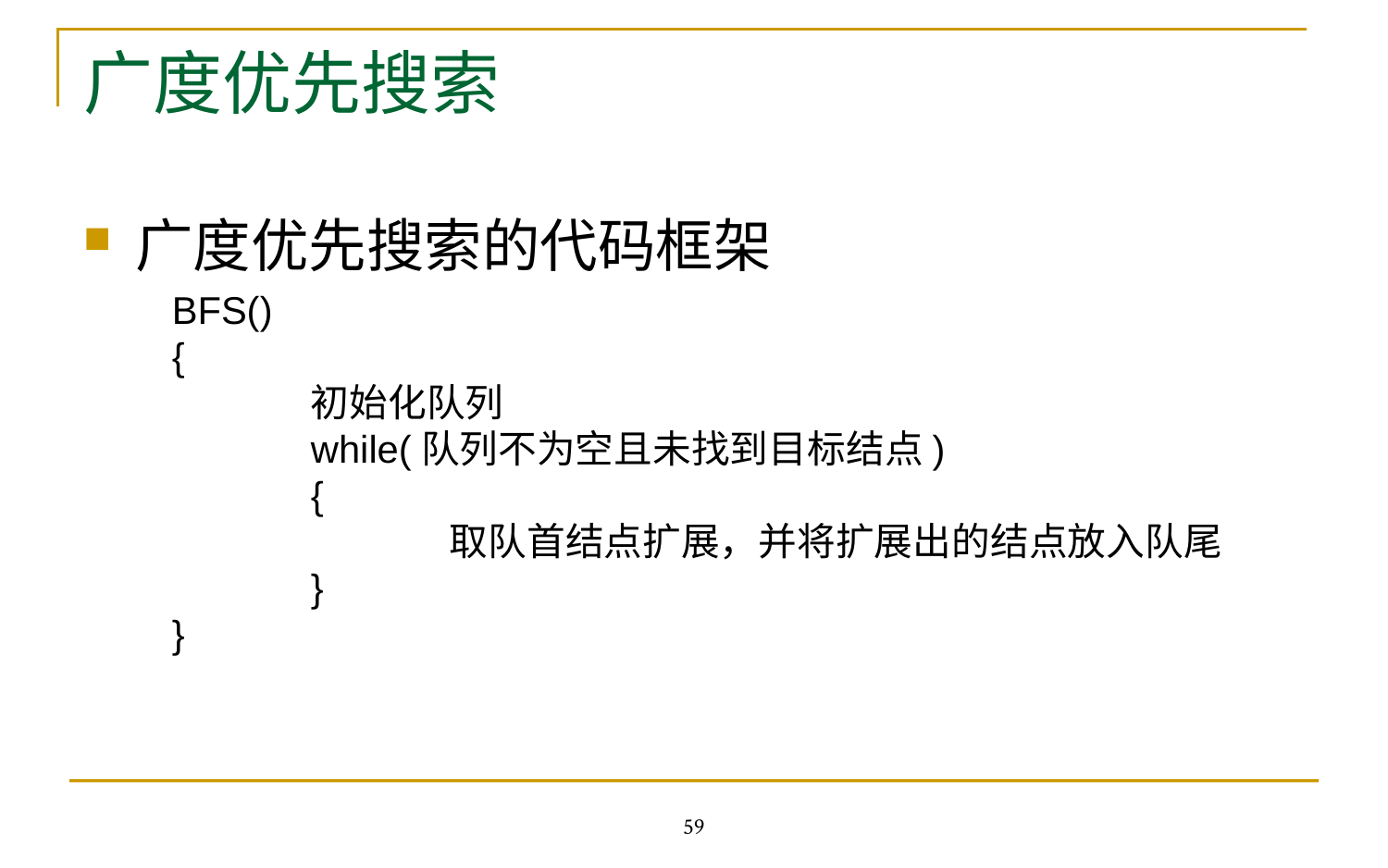

广度优先搜索的代码框架
广度优先搜索
BFS()
{
	初始化队列
	while(队列不为空且未找到目标结点)
	{
		取队首结点扩展，并将扩展出的结点放入队尾
	}
}
59